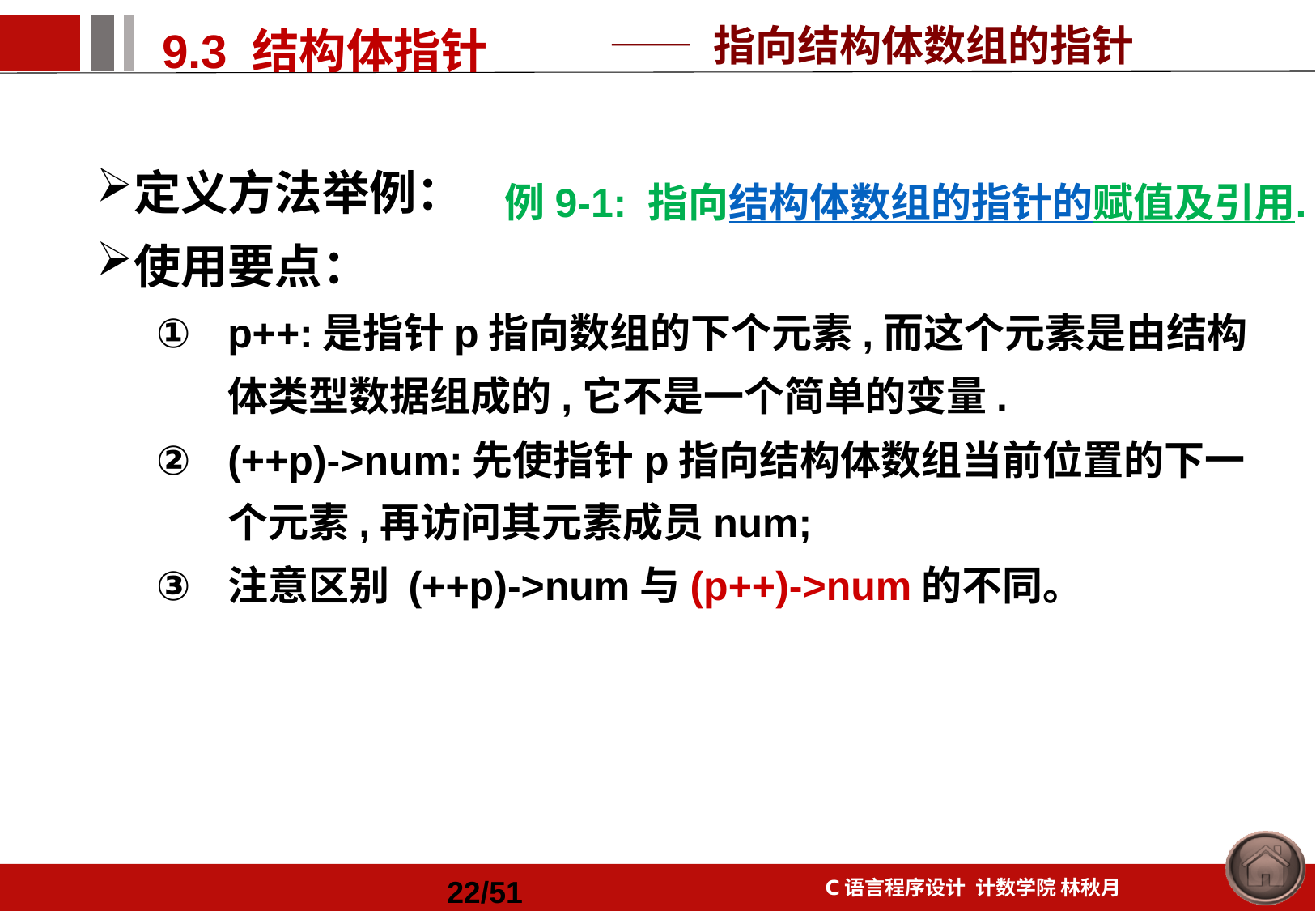

—— 指向结构体数组的指针
定义方法举例：
使用要点：
p++:是指针p指向数组的下个元素,而这个元素是由结构体类型数据组成的,它不是一个简单的变量.
(++p)->num:先使指针p指向结构体数组当前位置的下一个元素,再访问其元素成员num;
注意区别 (++p)->num与(p++)->num的不同。
例9-1: 指向结构体数组的指针的赋值及引用.